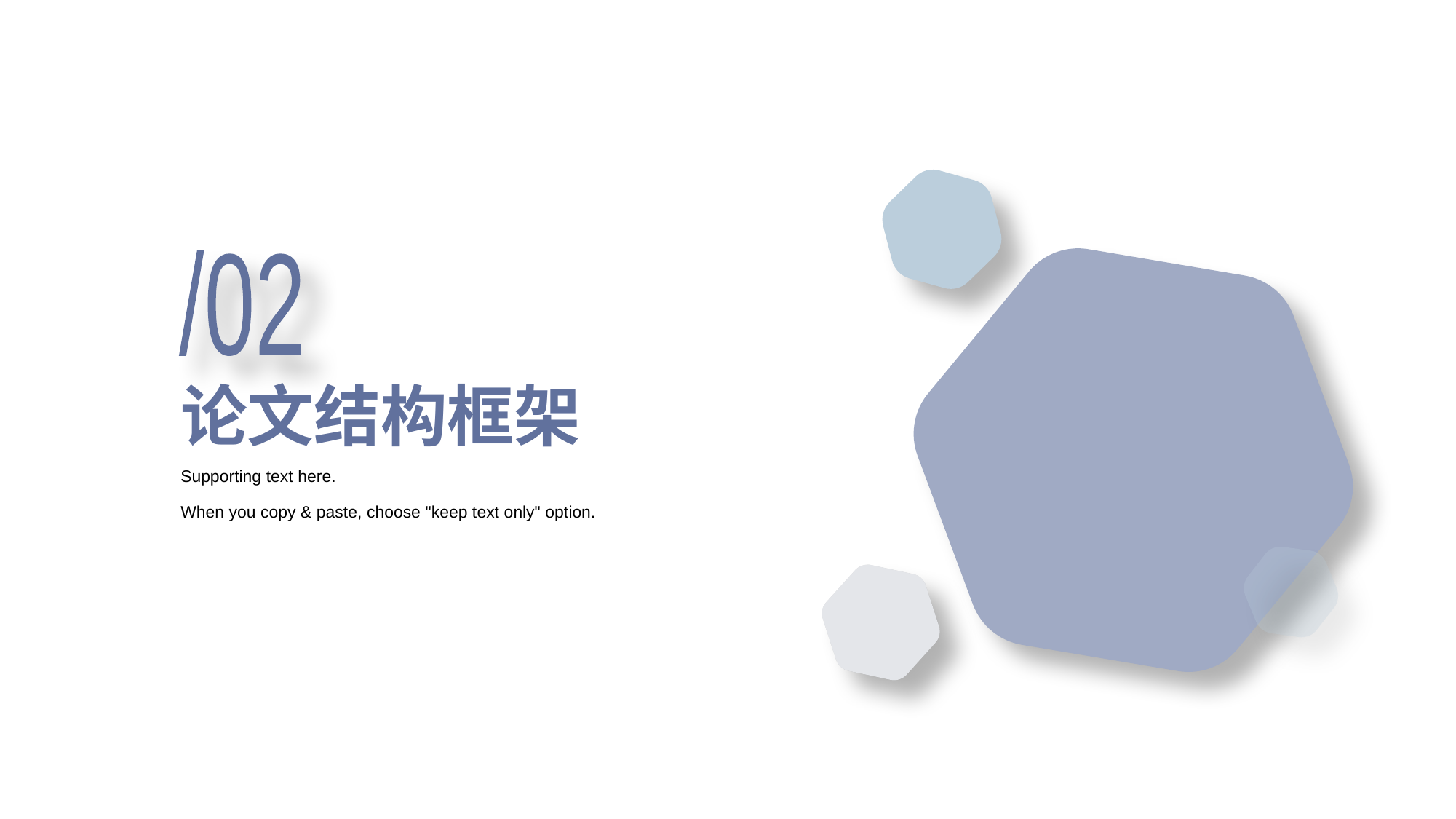

/02
# 论文结构框架
Supporting text here.
When you copy & paste, choose "keep text only" option.